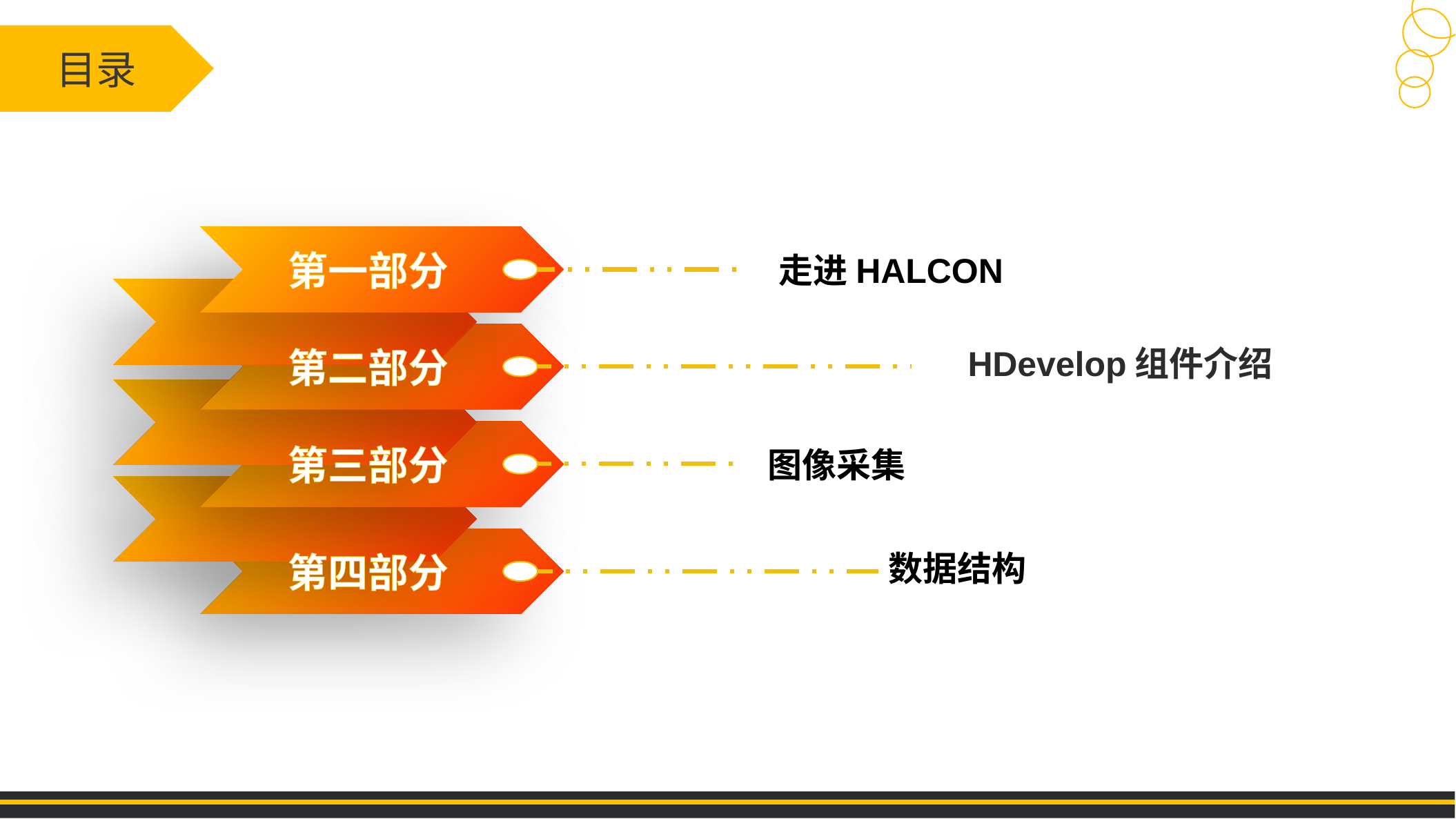

目录

第一部分
走进HALCON

HDevelop组件介绍
第二部分

第三部分
图像采集

数据结构

第四部分